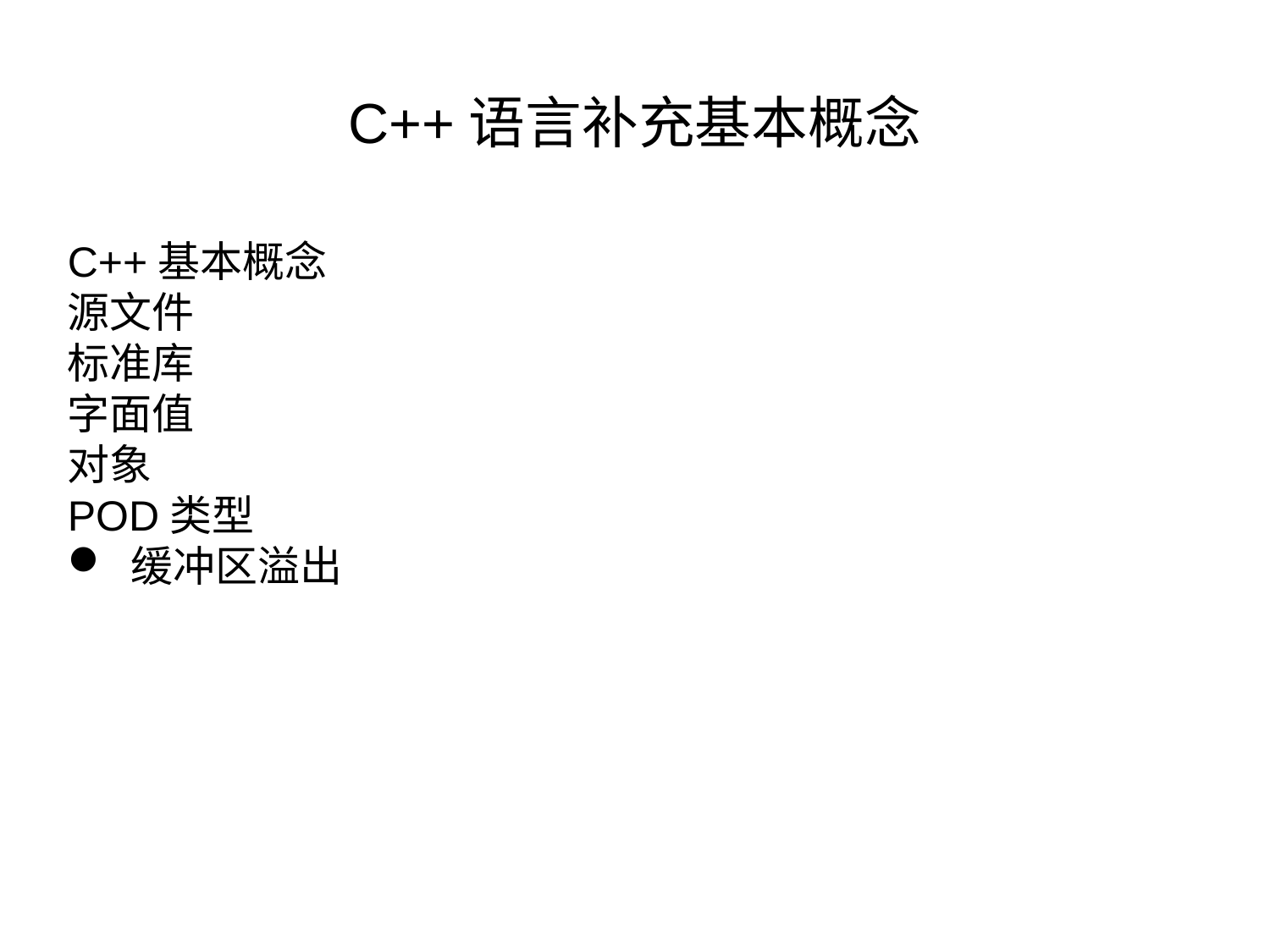

C++语言补充基本概念
C++基本概念
源文件
标准库
字面值
对象
POD类型
缓冲区溢出